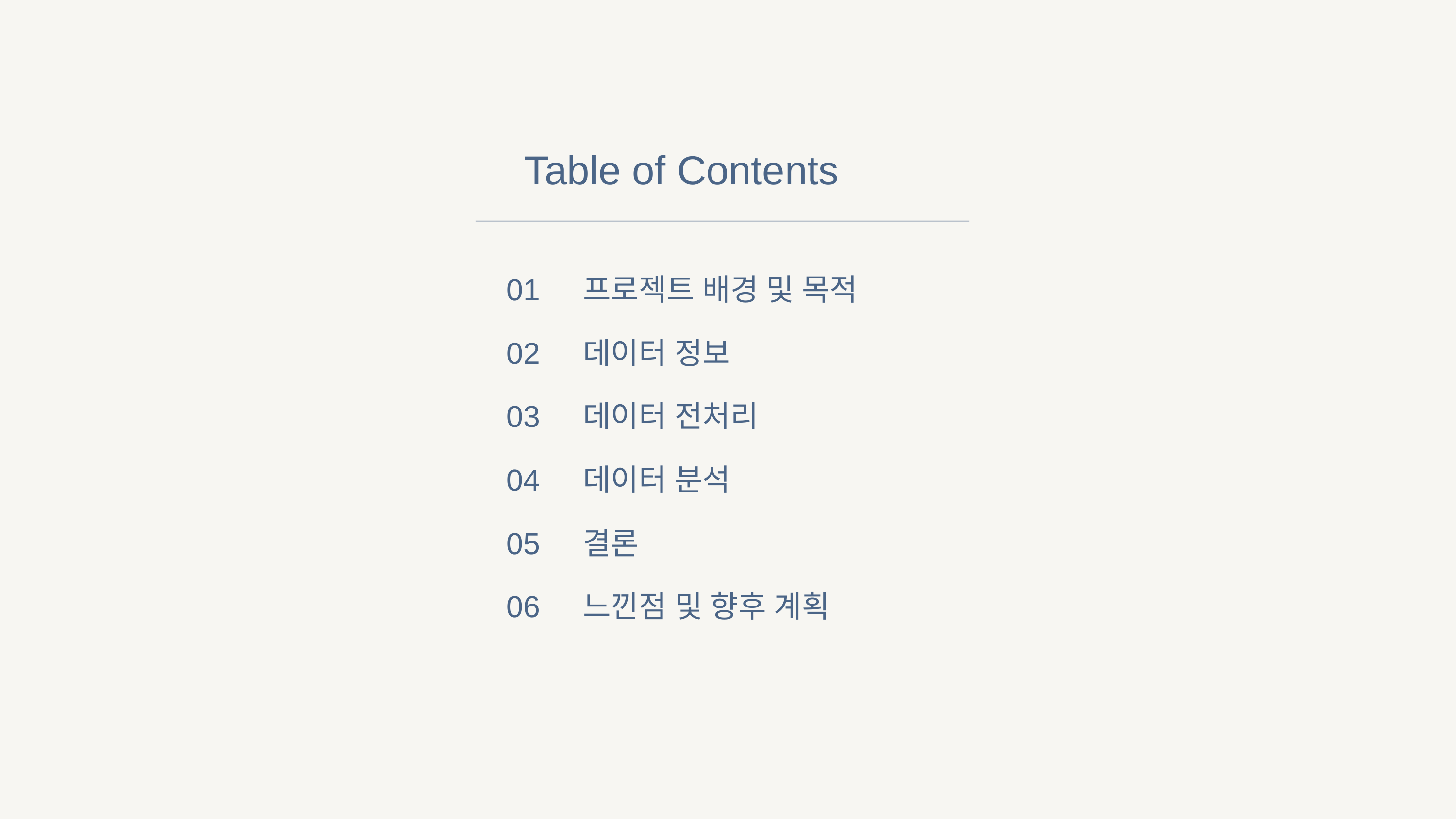

Table of Contents

01
02
03
04
05
06

프로젝트 배경 및 목적
데이터 정보
데이터 전처리
데이터 분석
결론
느낀점 및 향후 계획